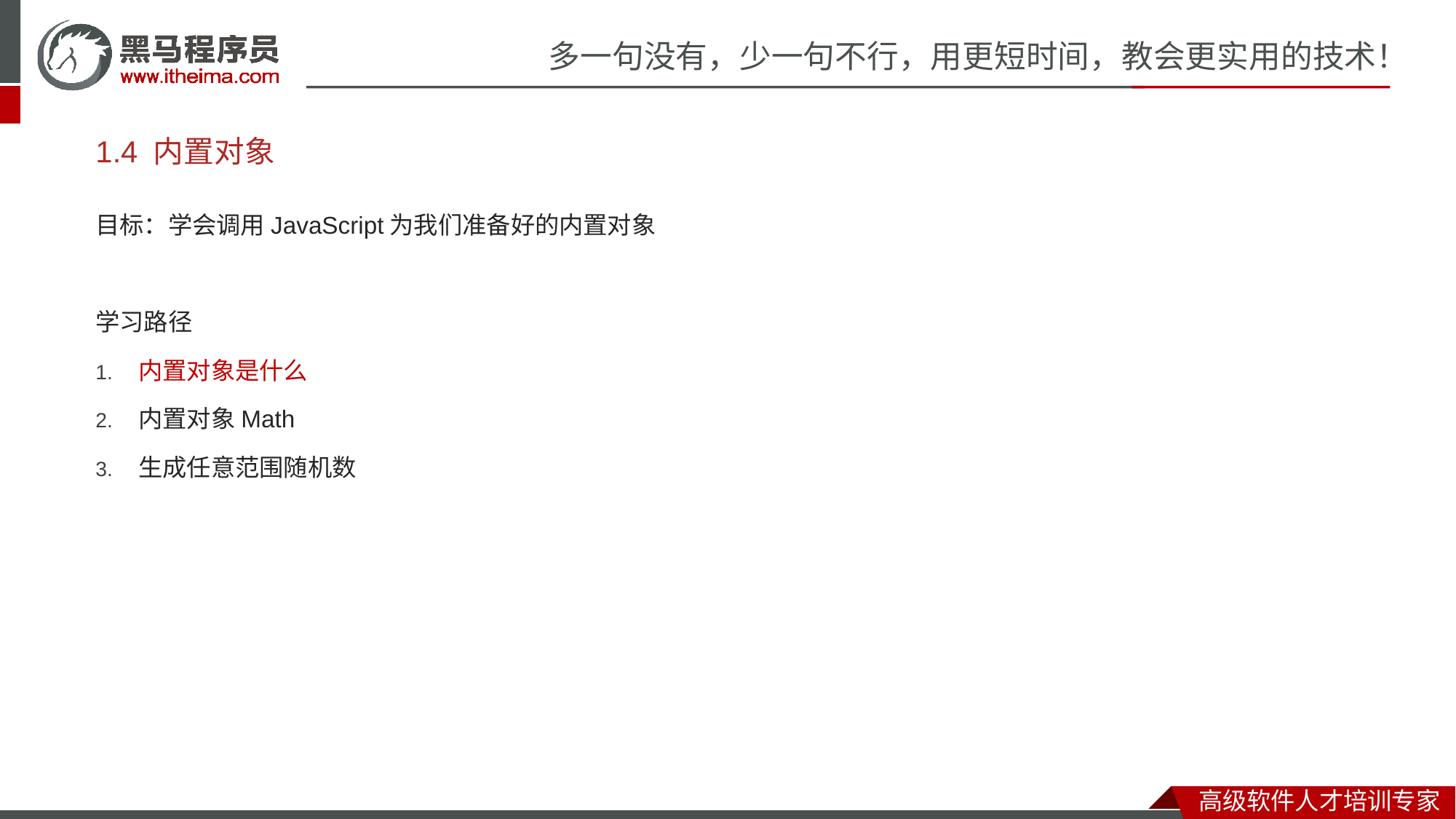

# 1.4 内置对象
目标：学会调用JavaScript为我们准备好的内置对象

学习路径
内置对象是什么
内置对象Math
生成任意范围随机数